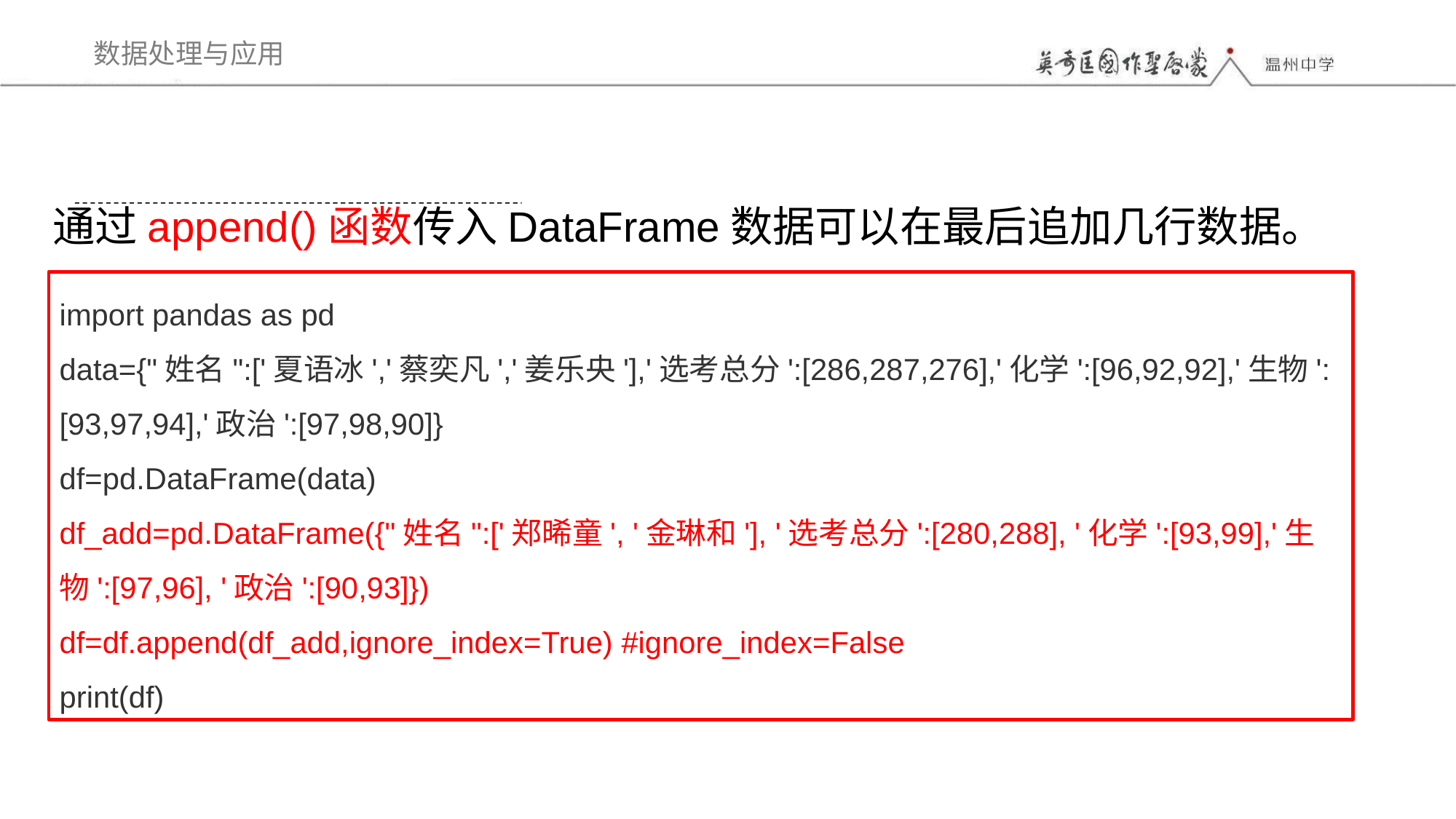

通过append()函数传入DataFrame数据可以在最后追加几行数据。
import pandas as pd
data={"姓名":['夏语冰','蔡奕凡','姜乐央'],'选考总分':[286,287,276],'化学':[96,92,92],'生物':[93,97,94],'政治':[97,98,90]}
df=pd.DataFrame(data)
df_add=pd.DataFrame({"姓名":['郑晞童', '金琳和'], '选考总分':[280,288], '化学':[93,99],'生物':[97,96], '政治':[90,93]})
df=df.append(df_add,ignore_index=True) #ignore_index=False
print(df)